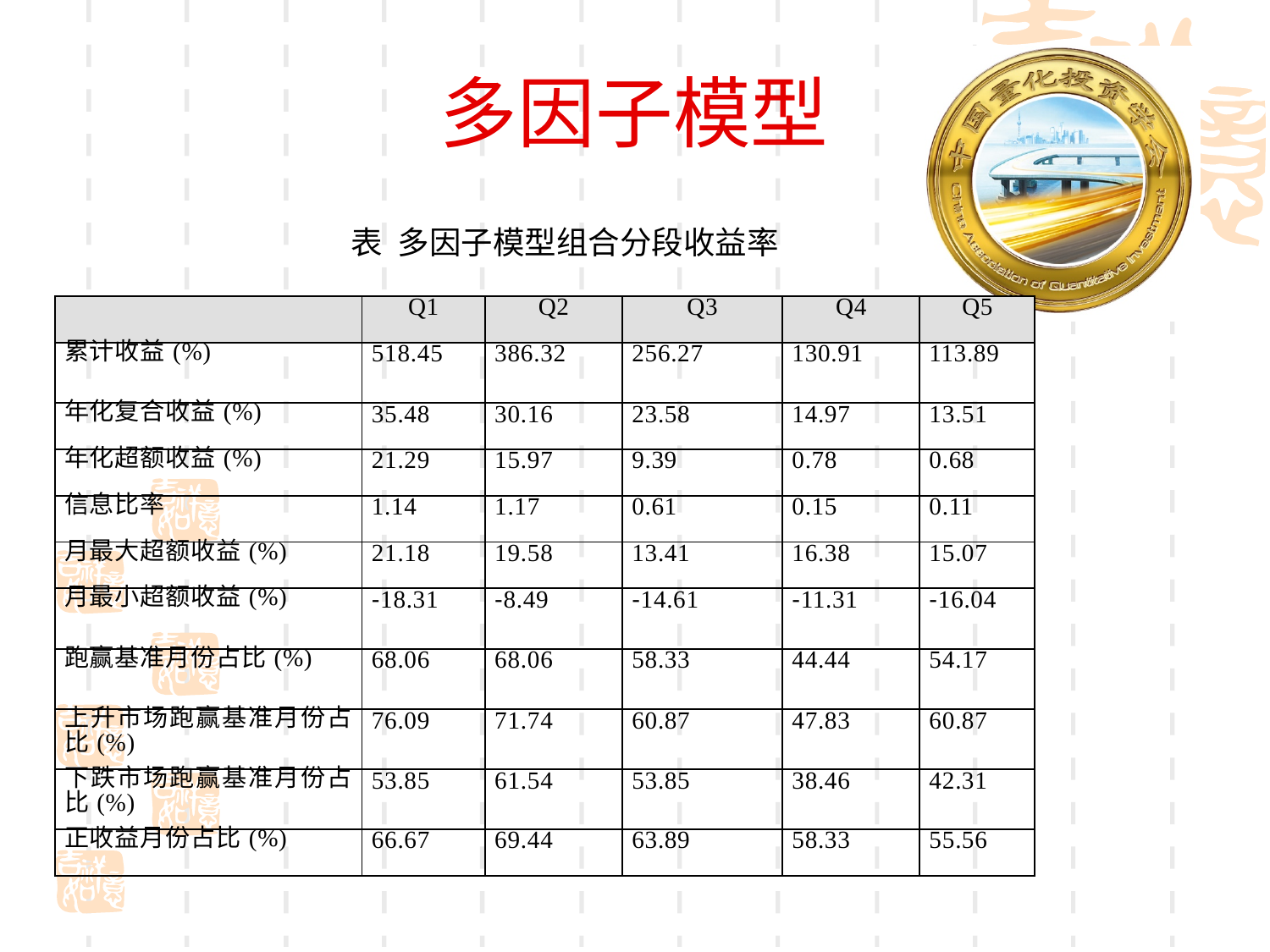

# 多因子模型
表  多因子模型组合分段收益率
|  | Q1 | Q2 | Q3 | Q4 | Q5 |
| --- | --- | --- | --- | --- | --- |
| 累计收益(%) | 518.45 | 386.32 | 256.27 | 130.91 | 113.89 |
| 年化复合收益(%) | 35.48 | 30.16 | 23.58 | 14.97 | 13.51 |
| 年化超额收益(%) | 21.29 | 15.97 | 9.39 | 0.78 | 0.68 |
| 信息比率 | 1.14 | 1.17 | 0.61 | 0.15 | 0.11 |
| 月最大超额收益(%) | 21.18 | 19.58 | 13.41 | 16.38 | 15.07 |
| 月最小超额收益(%) | -18.31 | -8.49 | -14.61 | -11.31 | -16.04 |
| 跑赢基准月份占比(%) | 68.06 | 68.06 | 58.33 | 44.44 | 54.17 |
| 上升市场跑赢基准月份占比(%) | 76.09 | 71.74 | 60.87 | 47.83 | 60.87 |
| 下跌市场跑赢基准月份占比(%) | 53.85 | 61.54 | 53.85 | 38.46 | 42.31 |
| 正收益月份占比(%) | 66.67 | 69.44 | 63.89 | 58.33 | 55.56 |